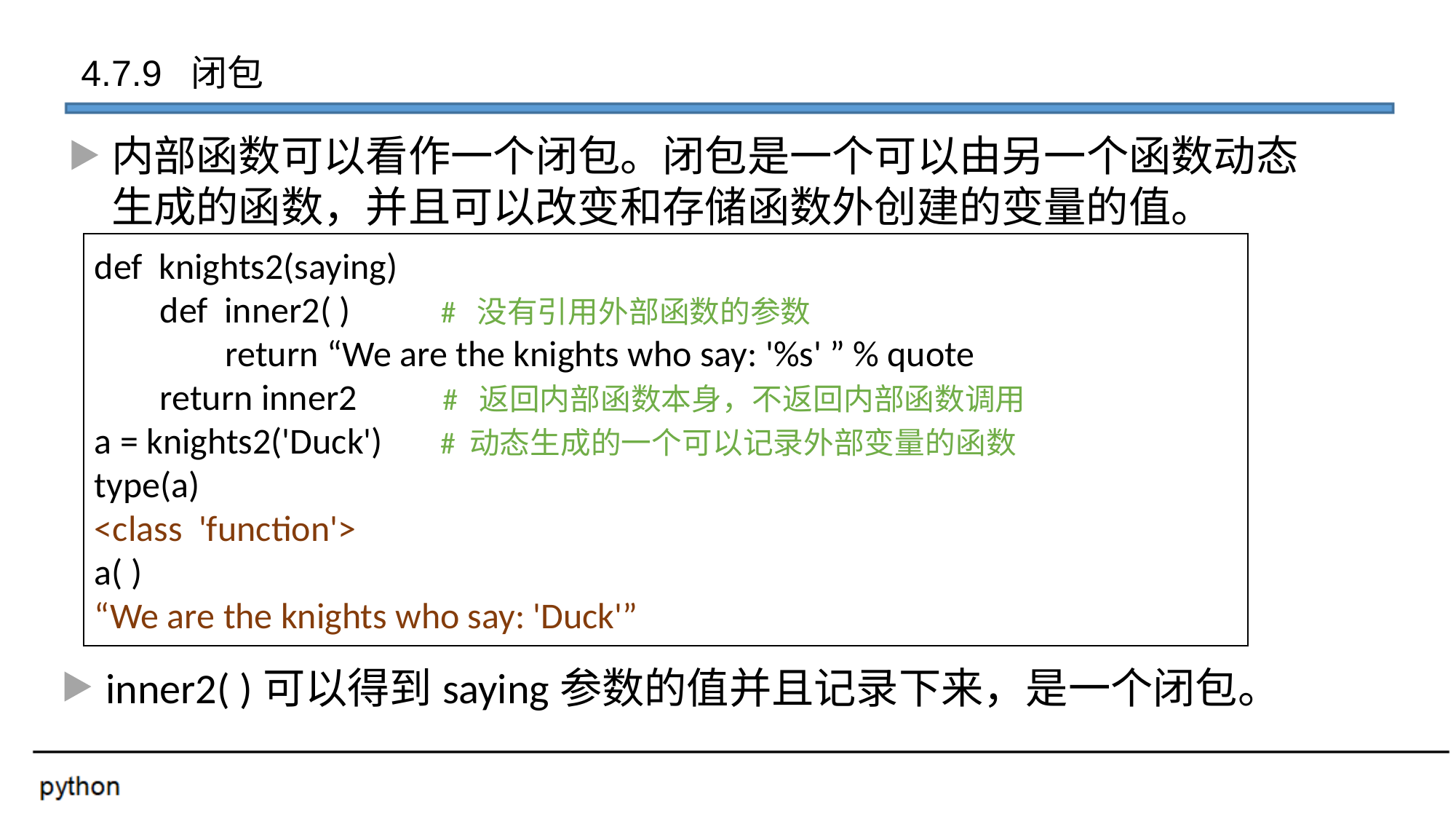

4.7.9  闭包
内部函数可以看作一个闭包。闭包是一个可以由另一个函数动态生成的函数，并且可以改变和存储函数外创建的变量的值。

def  knights2(saying)
        def  inner2( )           #  没有引用外部函数的参数
                return “We are the knights who say: '%s' ” % quote
        return inner2            #  返回内部函数本身，不返回内部函数调用
a = knights2('Duck')       # 动态生成的一个可以记录外部变量的函数
type(a)
<class  'function'>
a( )
“We are the knights who say: 'Duck'”
inner2( )可以得到saying参数的值并且记录下来，是一个闭包。

47